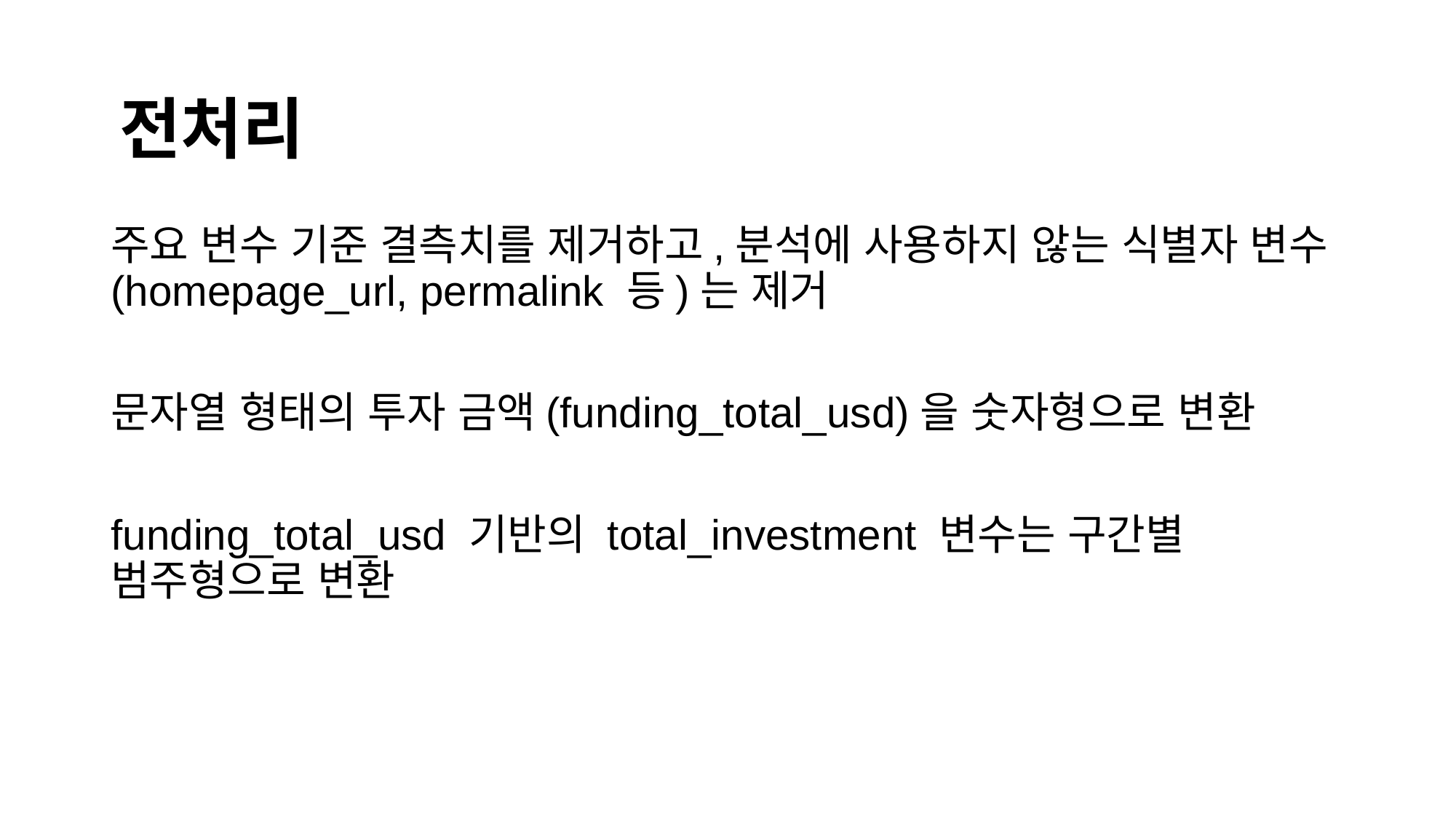

전처리
주요 변수 기준 결측치를 제거하고,분석에 사용하지 않는 식별자 변수(homepage_url, permalink 등)는 제거

문자열 형태의 투자 금액(funding_total_usd)을 숫자형으로 변환

funding_total_usd 기반의 total_investment 변수는 구간별 범주형으로 변환